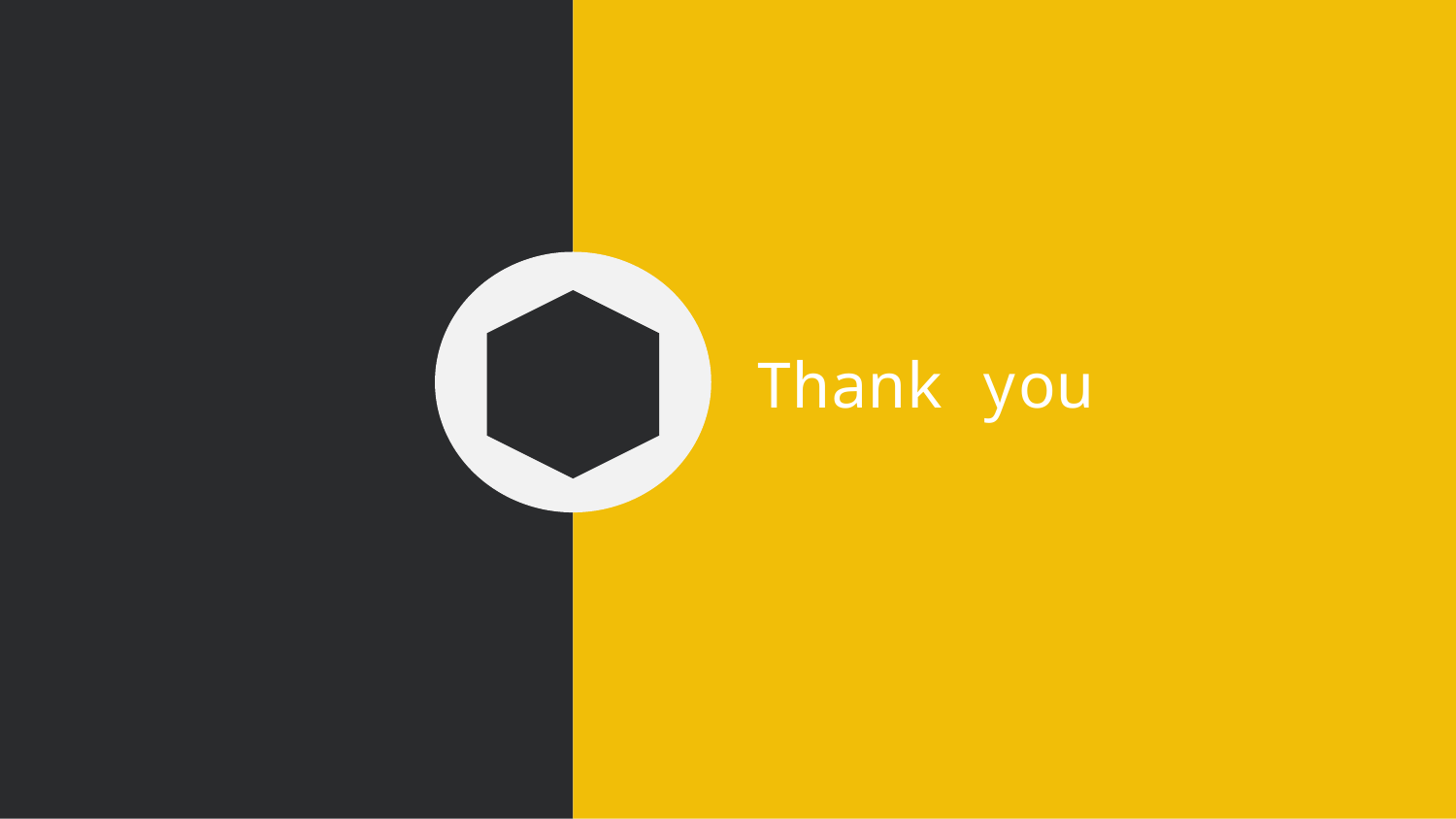

PPT範本下載：www.1ppt.com/moban/     行業PPT範本：www.1ppt.com/hangye/
節日PPT範本：www.1ppt.com/jieri/           PPT素材下載：www.1ppt.com/sucai/
PPT背景圖片：www.1ppt.com/beijing/      PPT圖表下載：www.1ppt.com/tubiao/
優秀PPT下載：www.1ppt.com/xiazai/        PPT教程： www.1ppt.com/powerpoint/
Word教程： www.1ppt.com/word/              Excel教程：www.1ppt.com/excel/
資料下載：www.1ppt.com/ziliao/                PPT課件下載：www.1ppt.com/kejian/
範文下載：www.1ppt.com/fanwen/             試卷下載：www.1ppt.com/shiti/
教案下載：www.1ppt.com/jiaoan/        PPT論壇：www.1ppt.cn

Thank you